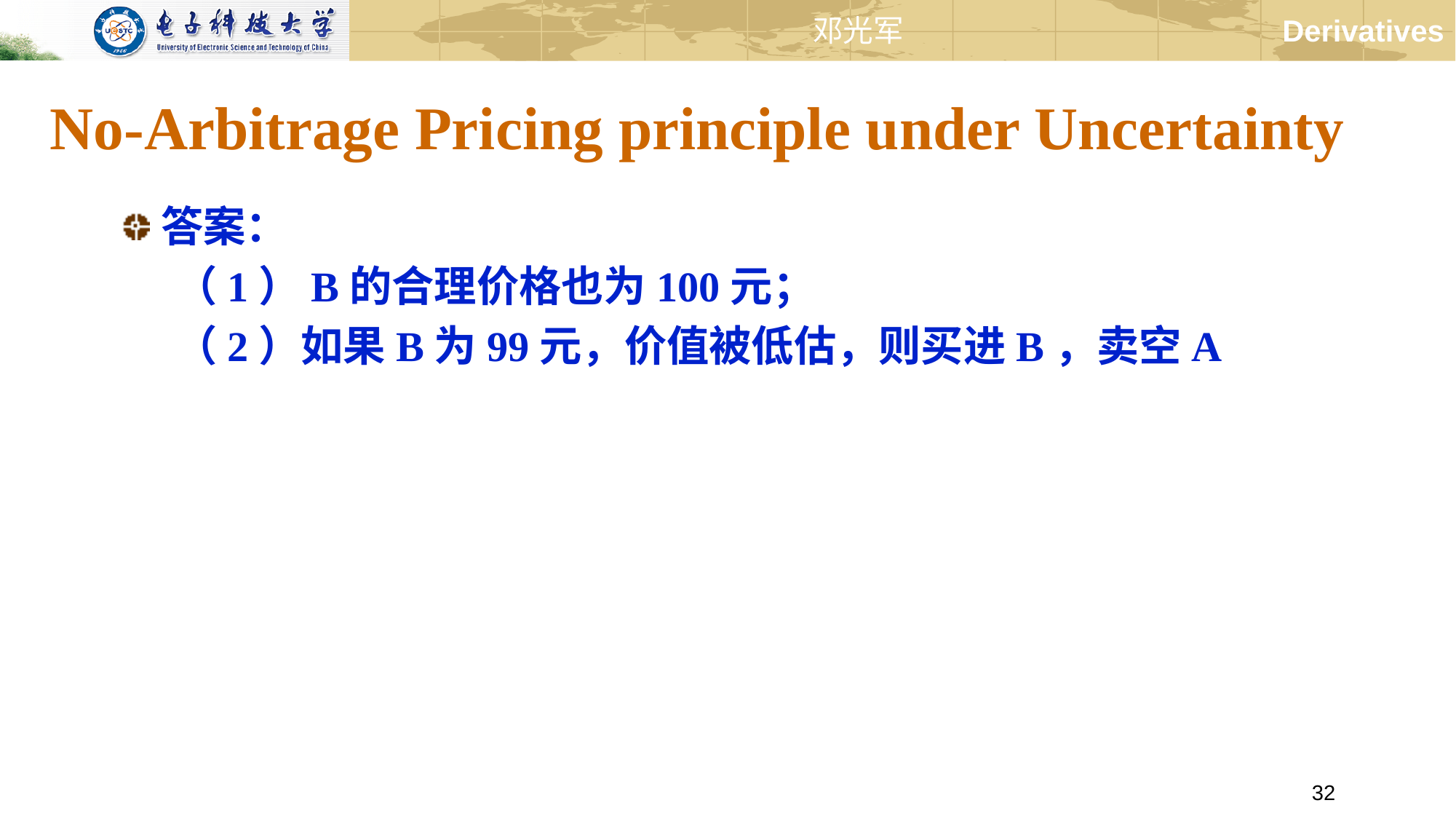

No-Arbitrage Pricing principle under Uncertainty
答案：
（1）B的合理价格也为100元；
（2）如果B为99元，价值被低估，则买进B，卖空A